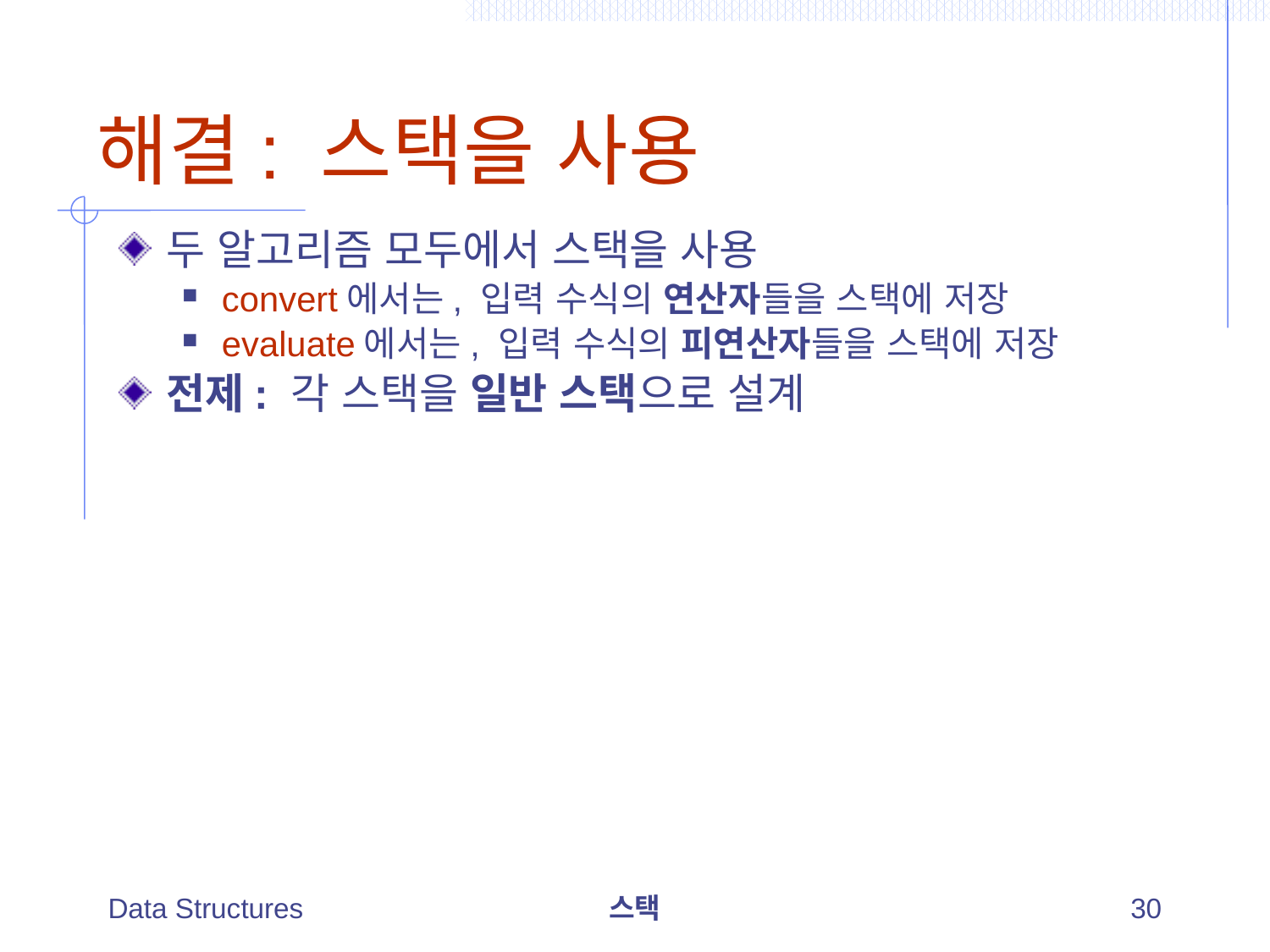

# 해결: 스택을 사용
두 알고리즘 모두에서 스택을 사용
convert에서는, 입력 수식의 연산자들을 스택에 저장
evaluate에서는, 입력 수식의 피연산자들을 스택에 저장
전제: 각 스택을 일반 스택으로 설계
Data Structures
스택
30